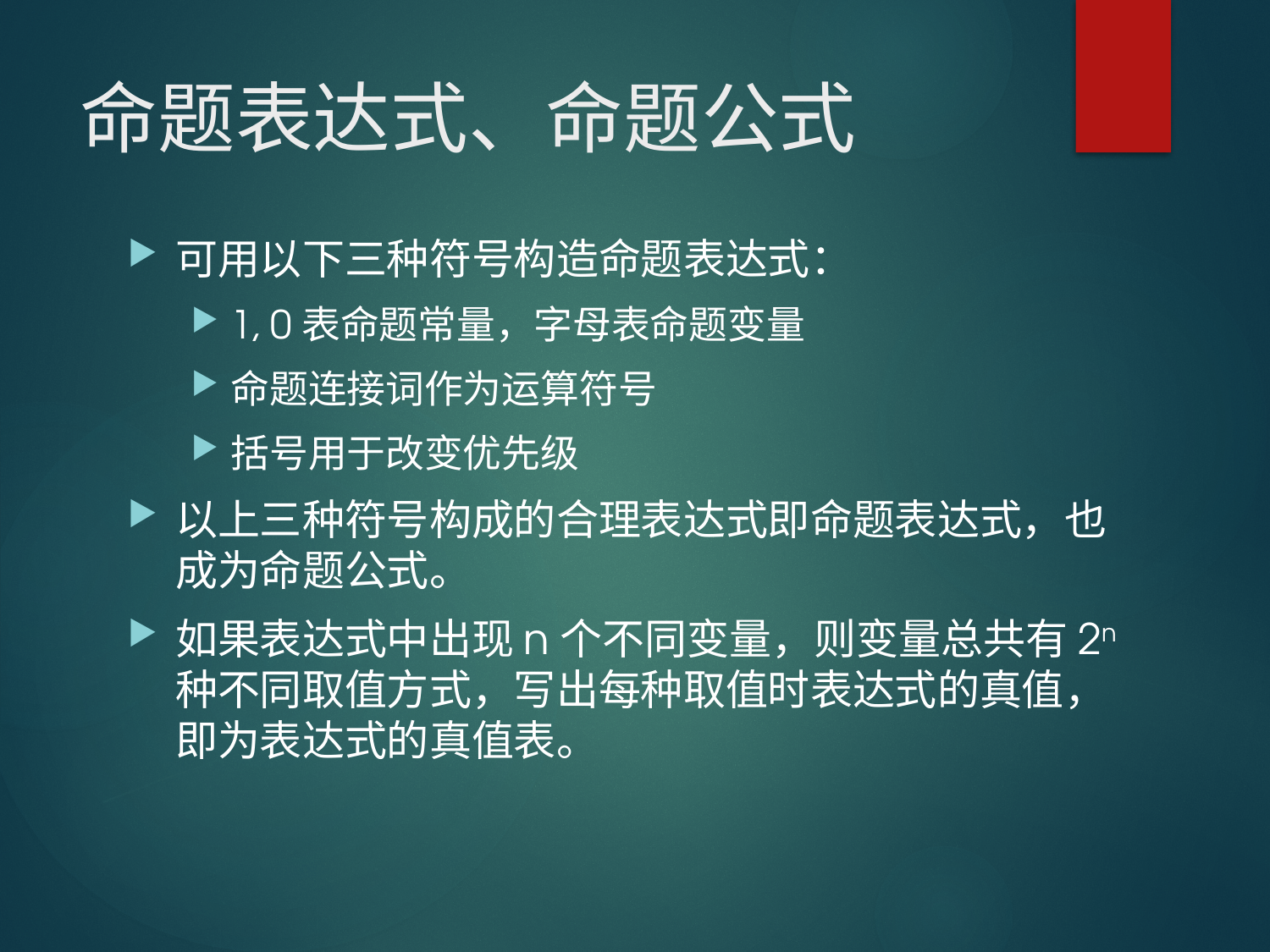

# 命题表达式、命题公式
可用以下三种符号构造命题表达式：
1, 0表命题常量，字母表命题变量
命题连接词作为运算符号
括号用于改变优先级
以上三种符号构成的合理表达式即命题表达式，也成为命题公式。
如果表达式中出现n个不同变量，则变量总共有2n种不同取值方式，写出每种取值时表达式的真值，即为表达式的真值表。